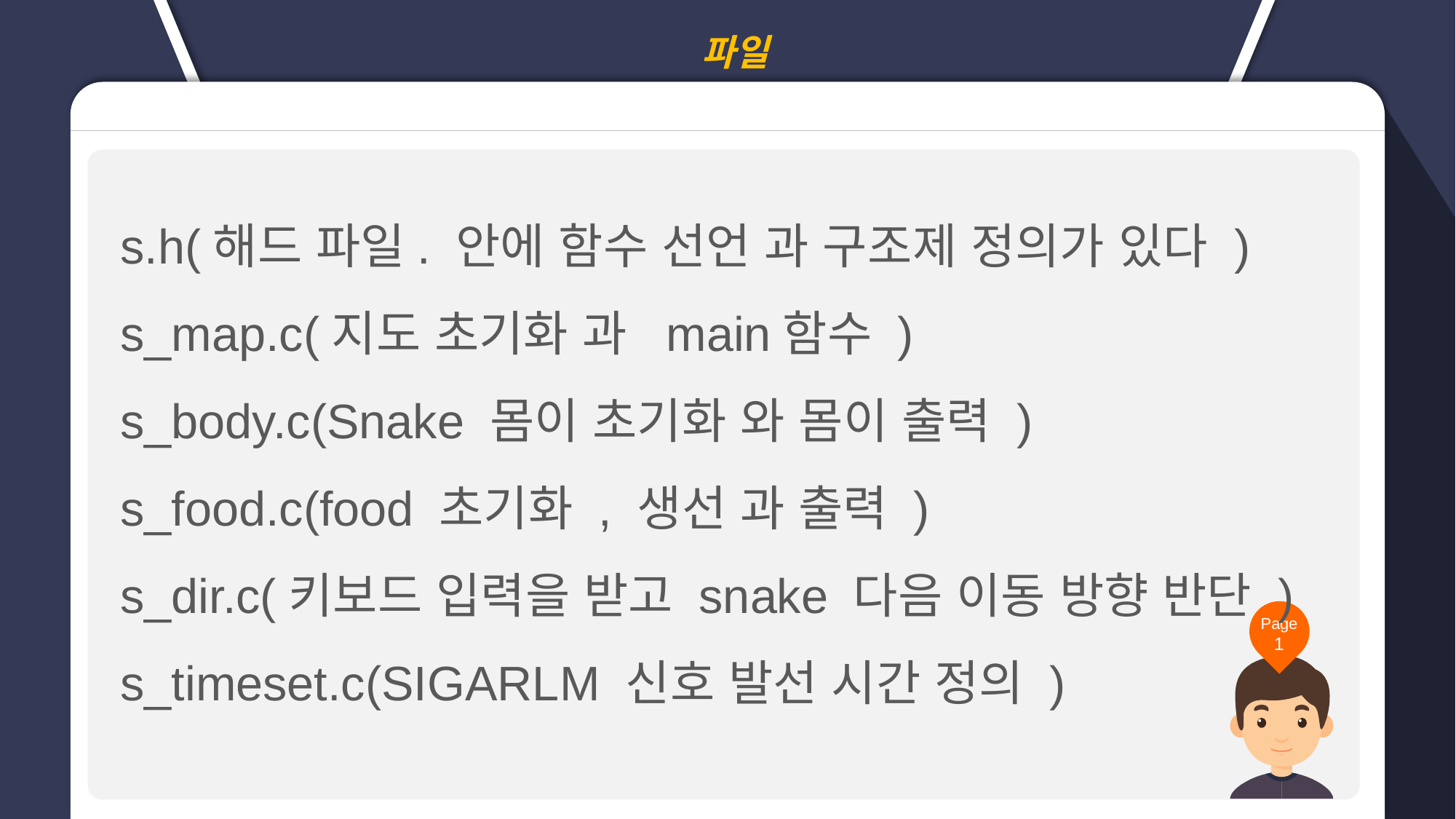

파일

s.h(해드 파일. 안에 함수 선언 과 구조제 정의가 있다 )
s_map.c(지도 초기화 과  main함수 )
s_body.c(Snake 몸이 초기화 와 몸이 출력 )
s_food.c(food 초기화 , 생선 과 출력 )
s_dir.c(키보드 입력을 받고 snake 다음 이동 방향 반단 )
s_timeset.c(SIGARLM 신호 발선 시간 정의 )

Page
1